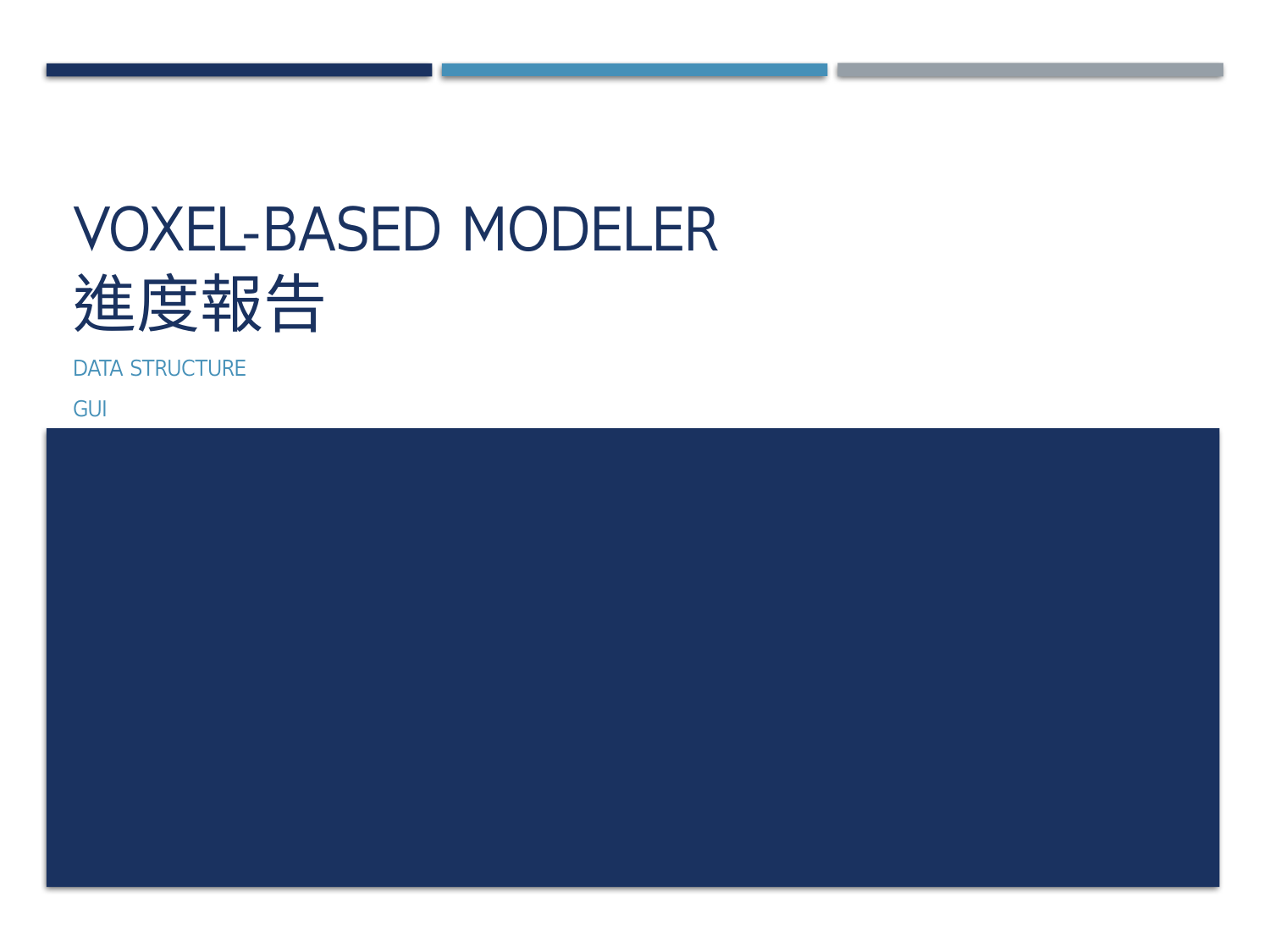

# Voxel-based modeler 進度報告
Data structure
GUI